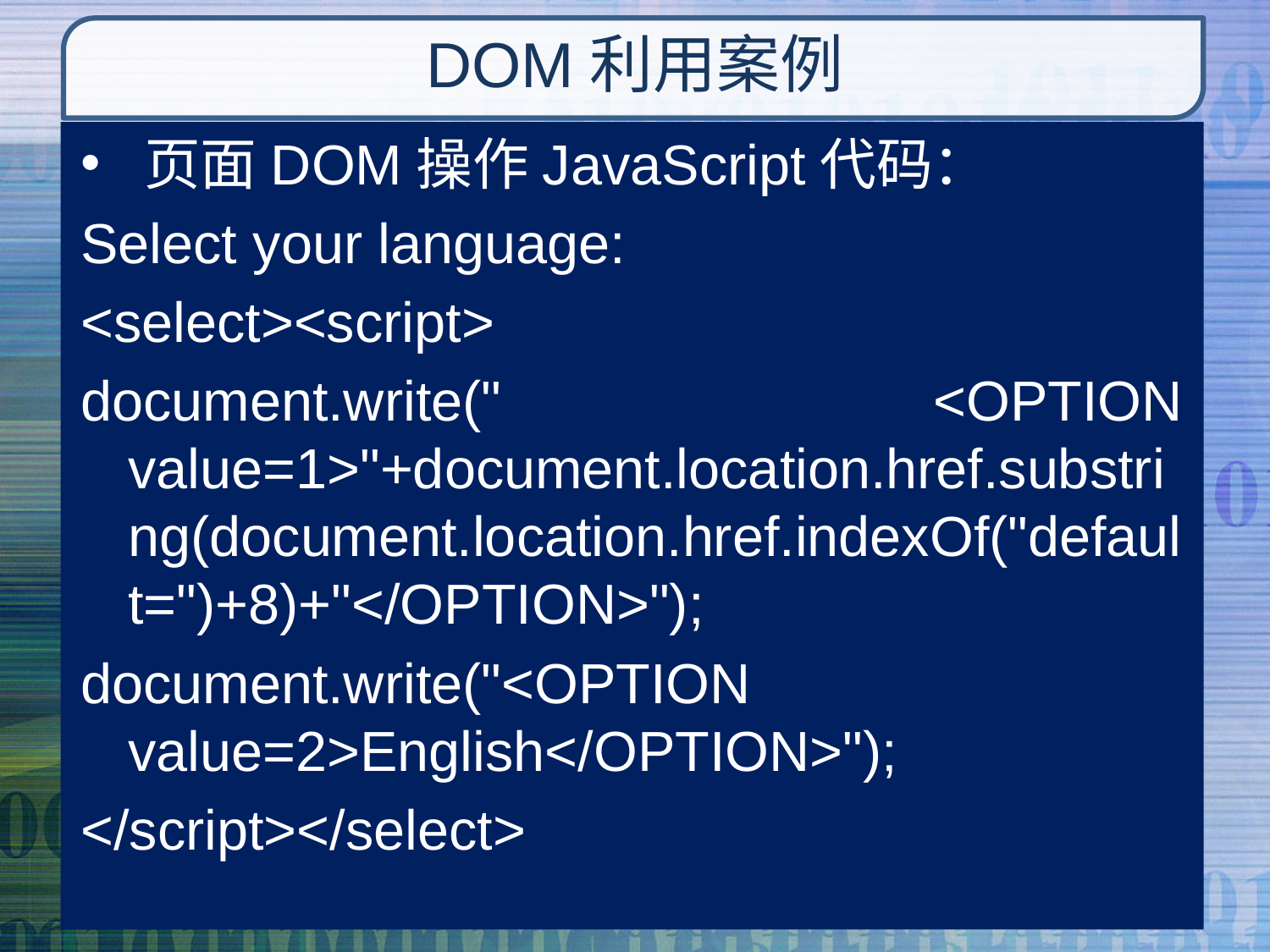

# DOM利用案例
页面DOM操作JavaScript代码：
Select your language:
<select><script>
document.write(" <OPTION value=1>"+document.location.href.substring(document.location.href.indexOf("default=")+8)+"</OPTION>");
document.write("<OPTION value=2>English</OPTION>");
</script></select>